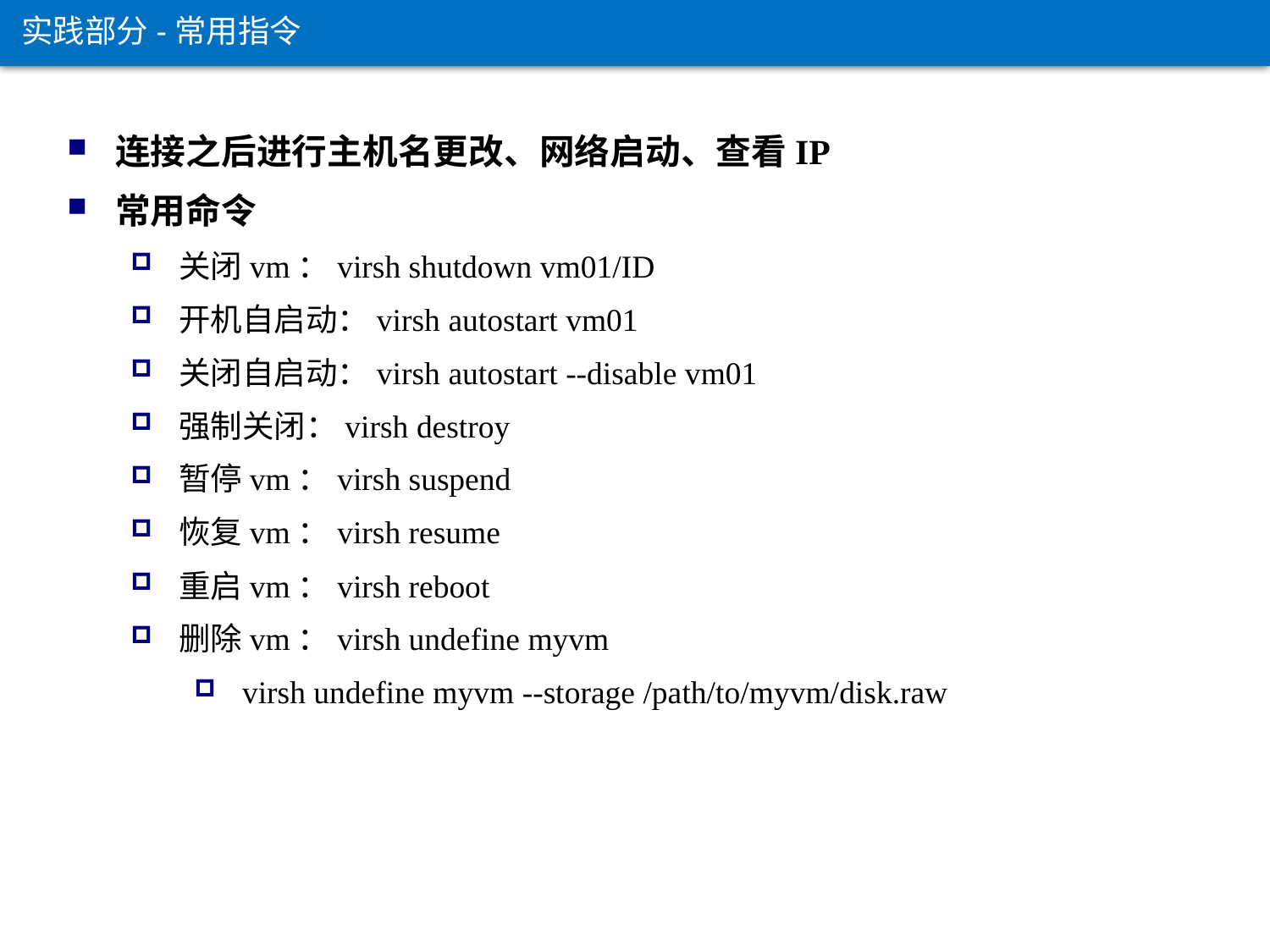

实践部分-常用指令
连接之后进行主机名更改、网络启动、查看IP
常用命令
关闭vm：virsh shutdown vm01/ID
开机自启动：virsh autostart vm01
关闭自启动：virsh autostart --disable vm01
强制关闭：virsh destroy
暂停vm：virsh suspend
恢复vm：virsh resume
重启vm：virsh reboot
删除vm：virsh undefine myvm
virsh undefine myvm --storage /path/to/myvm/disk.raw

42